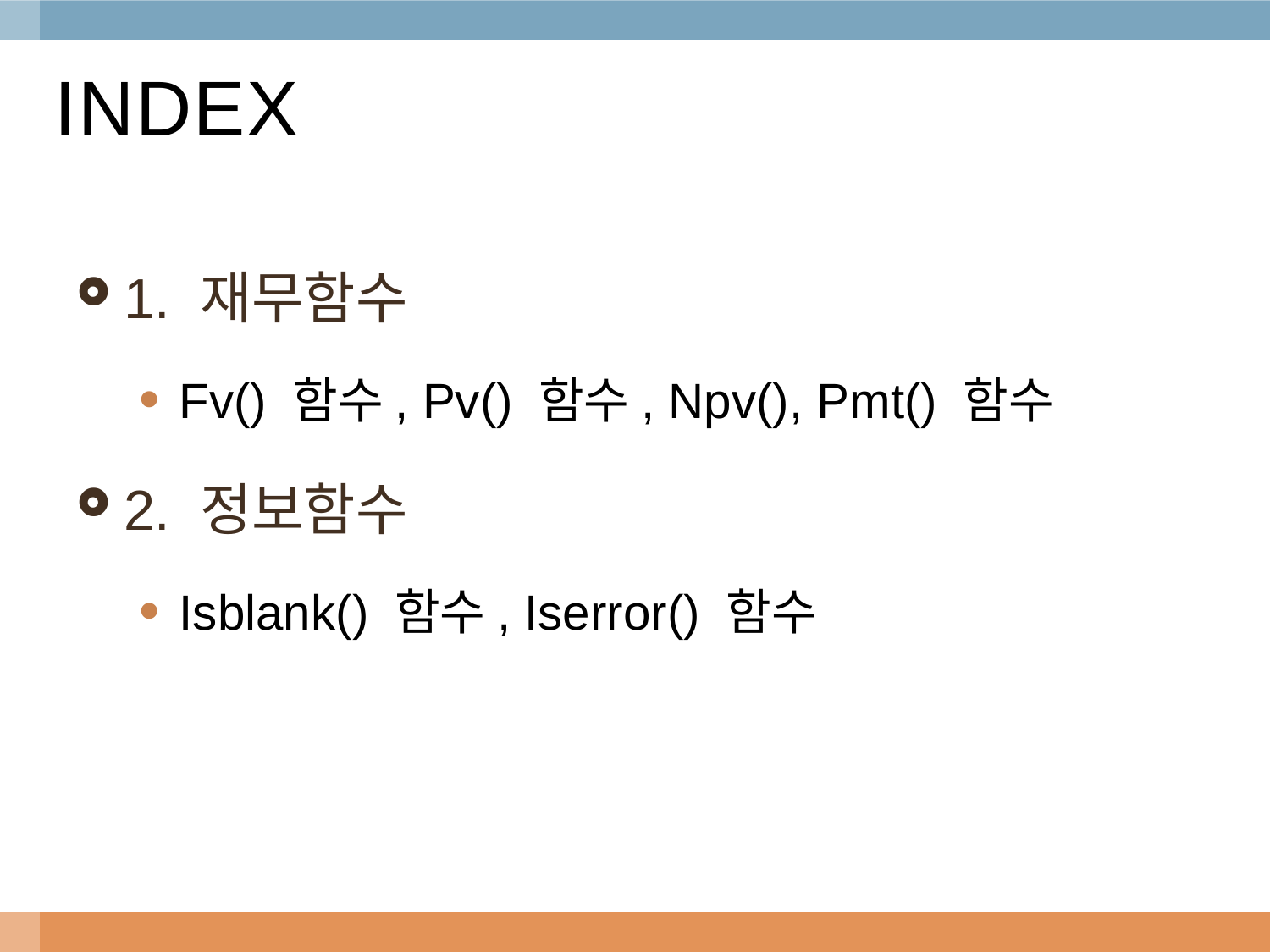

# INDEX
1. 재무함수
Fv() 함수, Pv() 함수, Npv(), Pmt() 함수
2. 정보함수
Isblank() 함수, Iserror() 함수